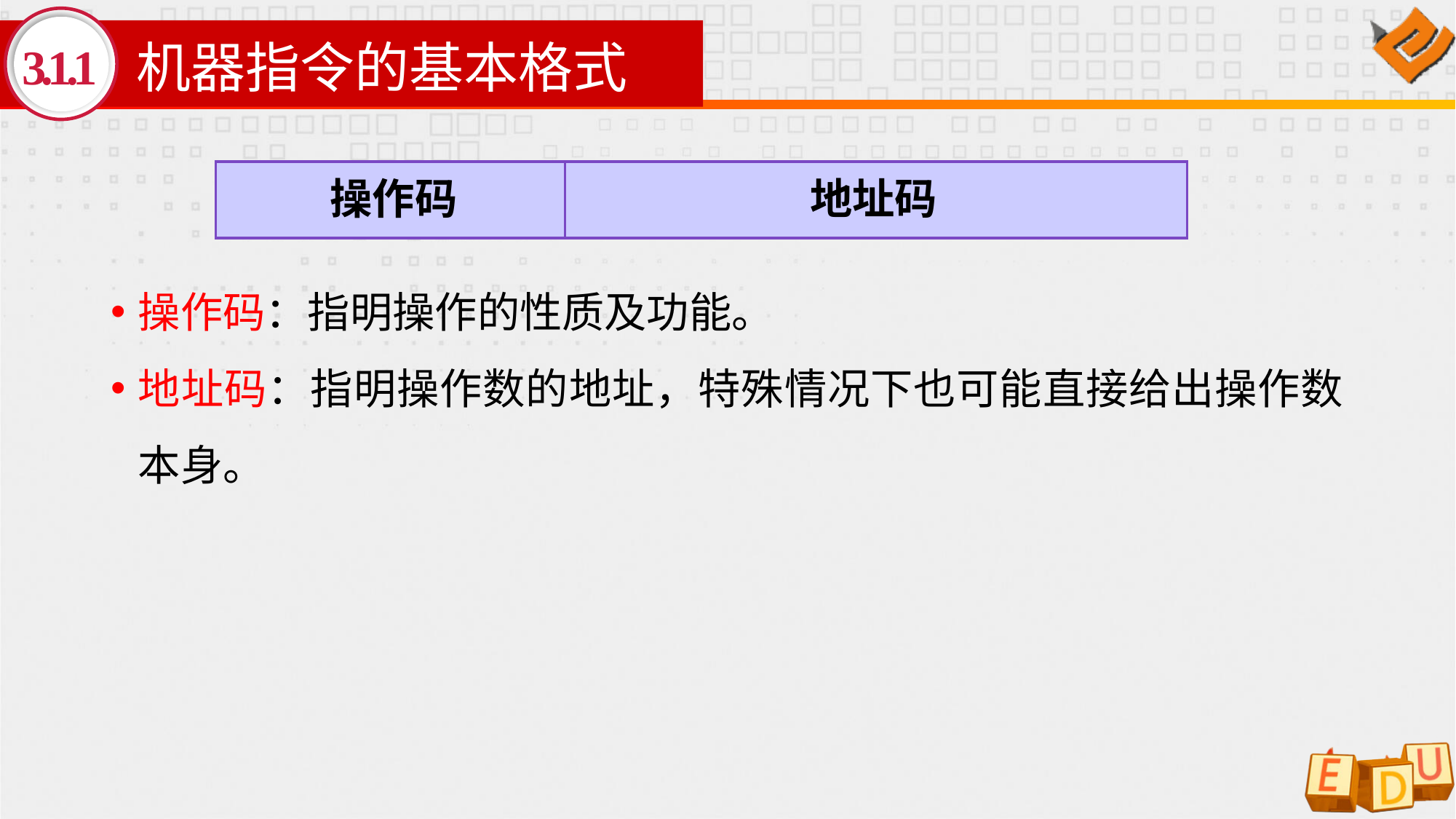

# 机器指令的基本格式
3.1.1

操作码：指明操作的性质及功能。
地址码：指明操作数的地址，特殊情况下也可能直接给出操作数本身。

操作码

地址码

操作码字段
地址码字段